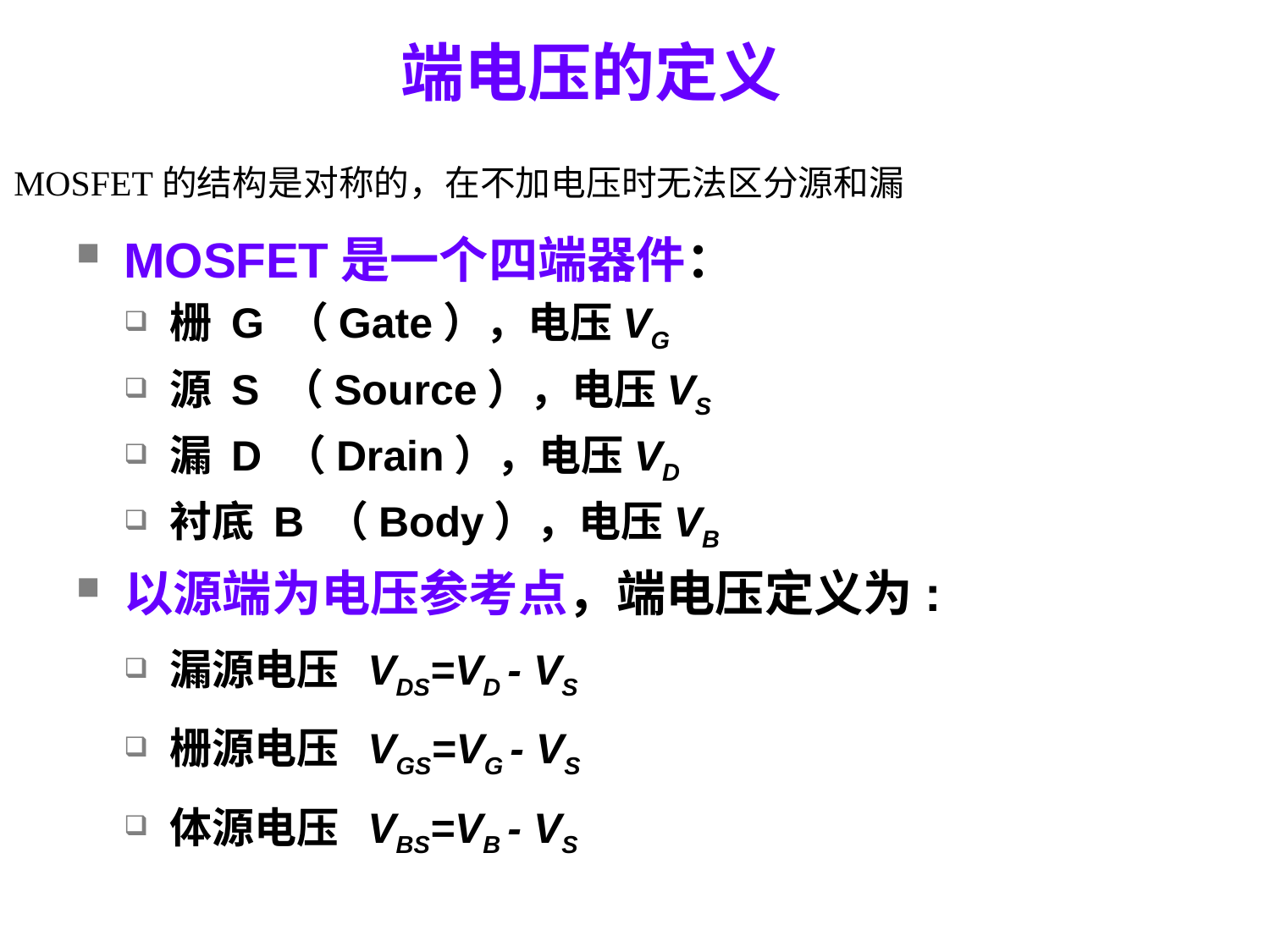

端电压的定义
MOSFET的结构是对称的，在不加电压时无法区分源和漏
MOSFET是一个四端器件：
栅 G （Gate），电压VG
源 S （Source），电压VS
漏 D （Drain），电压VD
衬底 B （Body），电压VB
以源端为电压参考点，端电压定义为:
漏源电压  VDS=VD - VS
栅源电压  VGS=VG - VS
体源电压  VBS=VB - VS